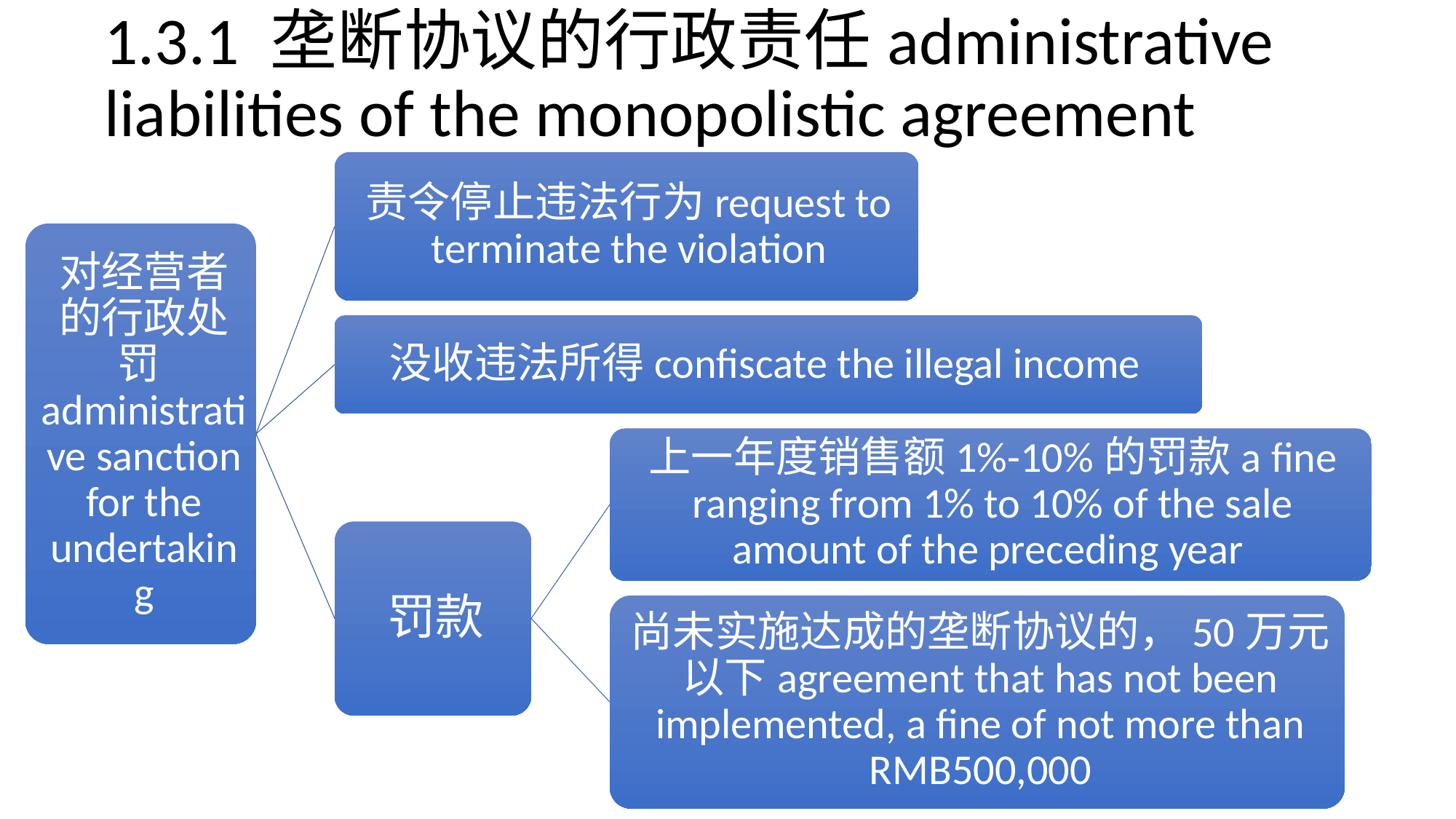

# 1.3.1 垄断协议的行政责任administrative liabilities of the monopolistic agreement
对经营者的行政处罚administrative sanction for the undertaking

责令停止违法行为request to terminate the violation

没收违法所得confiscate the illegal income

罚款

上一年度销售额1%-10%的罚款a fine ranging from 1% to 10% of the sale amount of the preceding year

尚未实施达成的垄断协议的，50万元以下agreement that has not been implemented, a fine of not more than RMB500,000